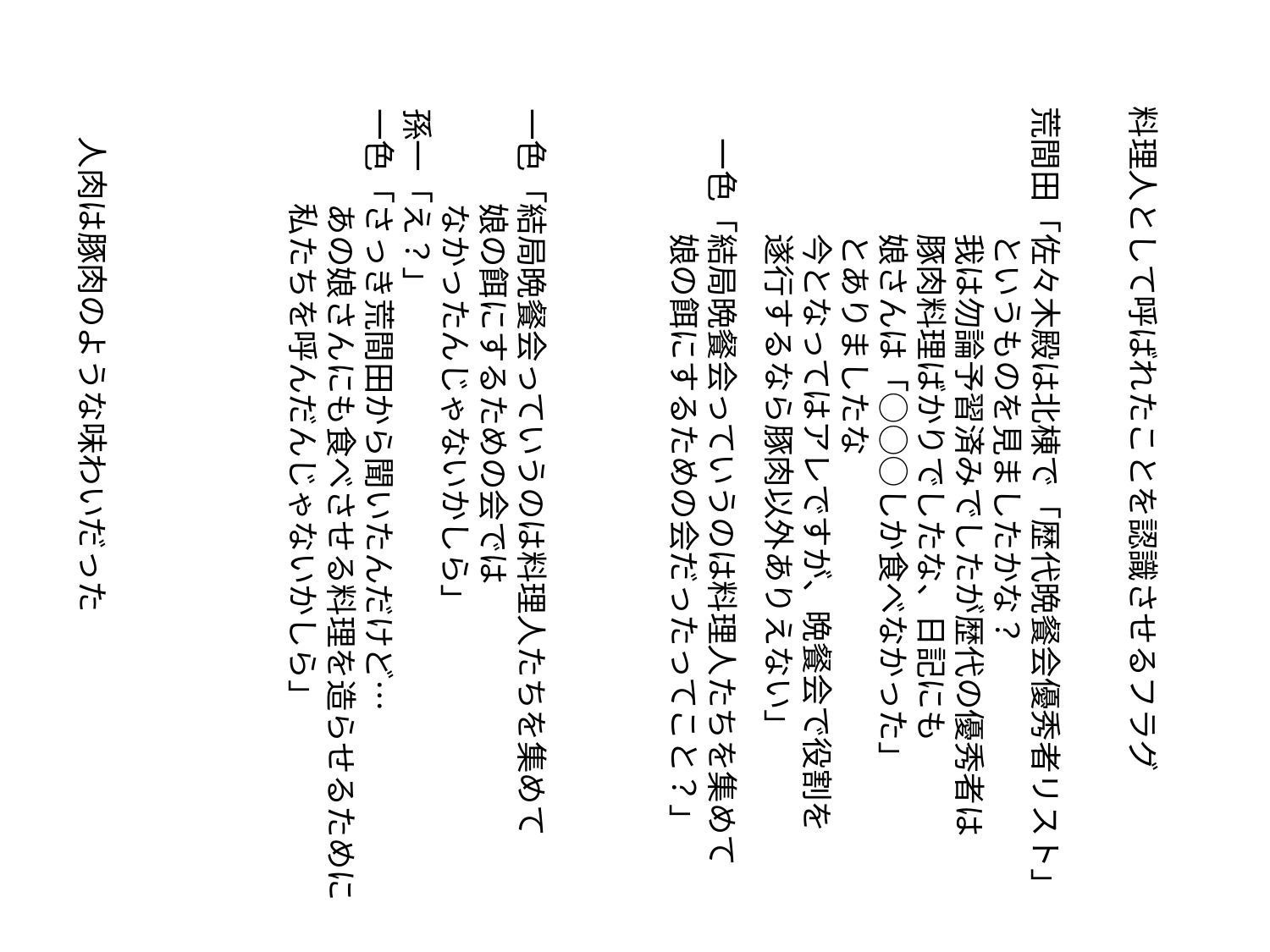

荒間田「佐々木殿は北棟で「歴代晩餐会優秀者リスト」
　　　　というものを見ましたかな？
　　　　我は勿論予習済みでしたが歴代の優秀者は
　　　　豚肉料理ばかりでしたな、日記にも
　　　　娘さんは「○○○しか食べなかった」
　　　　とありましたな
　　　　今となってはアレですが、晩餐会で役割を
　　　　遂行するなら豚肉以外ありえない」
料理人として呼ばれたことを認識させるフラグ
一色「結局晩餐会っていうのは料理人たちを集めて
　　　娘の餌にするための会では
　　　なかったんじゃないかしら」
孫一「え？」
一色「さっき荒間田から聞いたんだけど…
　　　あの娘さんにも食べさせる料理を造らせるために
　　　私たちを呼んだんじゃないかしら」

人肉は豚肉のような味わいだった
一色「結局晩餐会っていうのは料理人たちを集めて
　　　娘の餌にするための会だったってこと？」